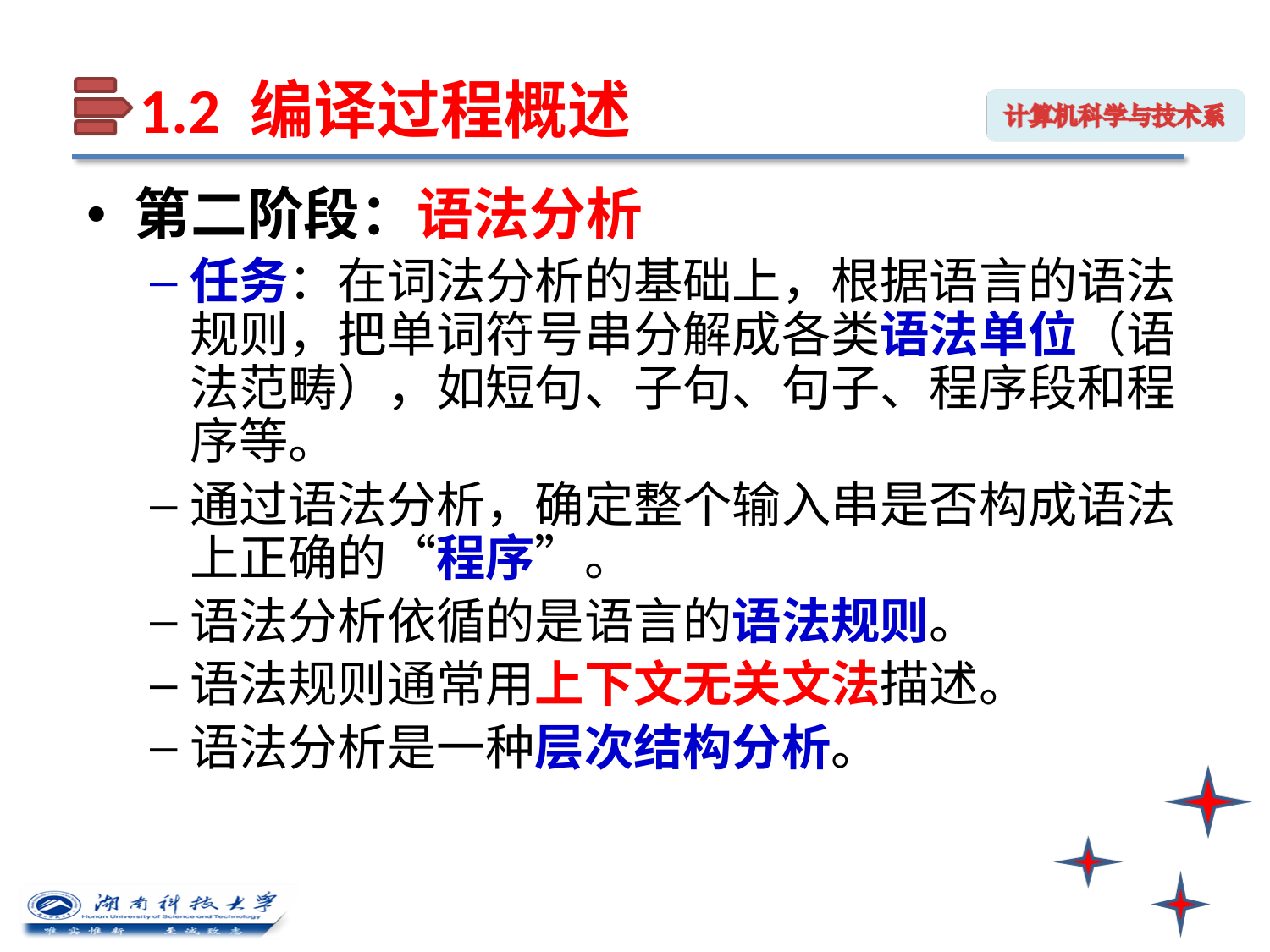

# 1.2 编译过程概述
第二阶段：语法分析
任务：在词法分析的基础上，根据语言的语法规则，把单词符号串分解成各类语法单位（语法范畴），如短句、子句、句子、程序段和程序等。
通过语法分析，确定整个输入串是否构成语法上正确的“程序”。
语法分析依循的是语言的语法规则。
语法规则通常用上下文无关文法描述。
语法分析是一种层次结构分析。